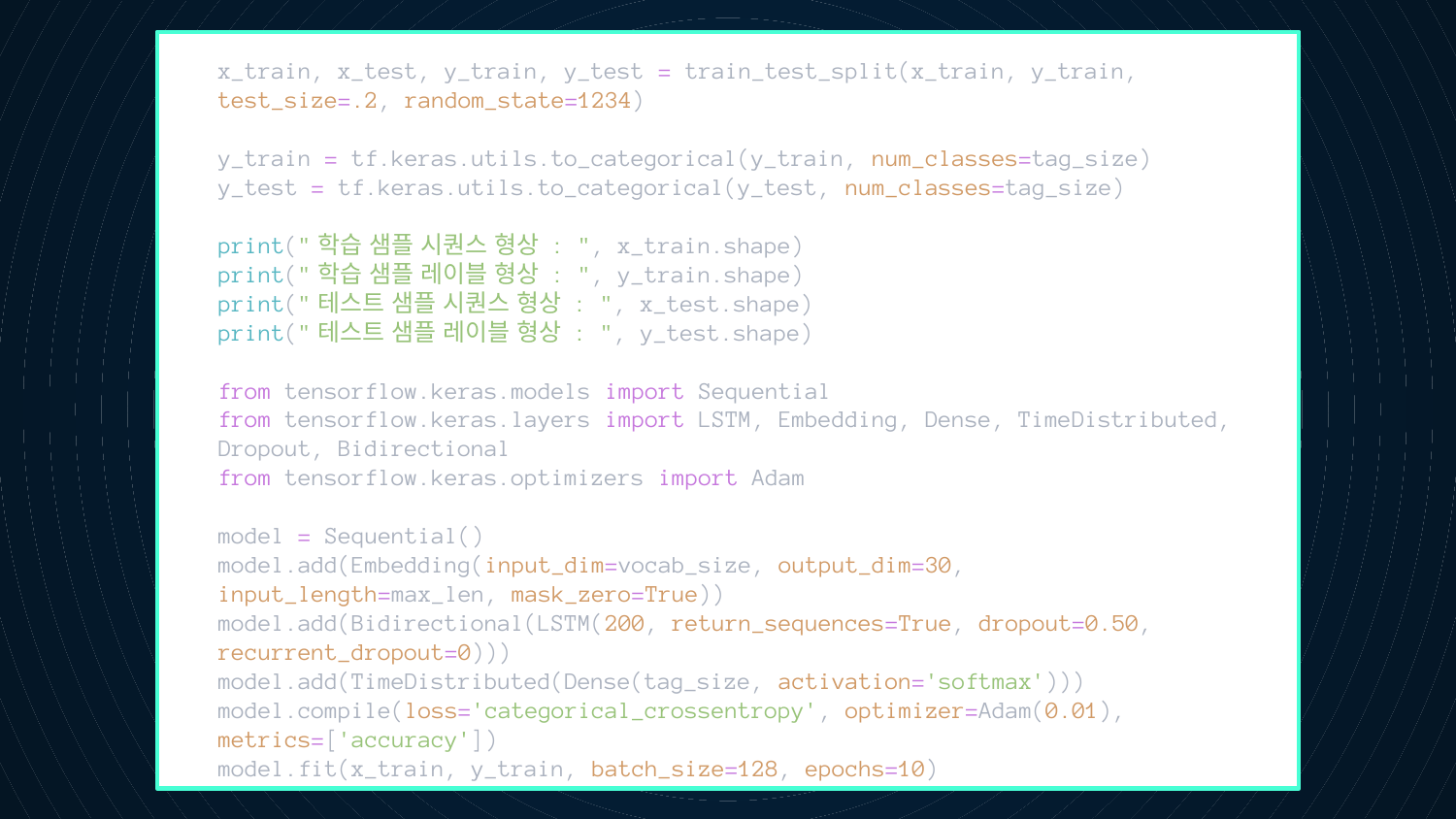

x_train, x_test, y_train, y_test = train_test_split(x_train, y_train, test_size=.2, random_state=1234)
y_train = tf.keras.utils.to_categorical(y_train, num_classes=tag_size)
y_test = tf.keras.utils.to_categorical(y_test, num_classes=tag_size)
print("학습 샘플 시퀀스 형상 : ", x_train.shape)
print("학습 샘플 레이블 형상 : ", y_train.shape)
print("테스트 샘플 시퀀스 형상 : ", x_test.shape)
print("테스트 샘플 레이블 형상 : ", y_test.shape)

from tensorflow.keras.models import Sequential
from tensorflow.keras.layers import LSTM, Embedding, Dense, TimeDistributed, Dropout, Bidirectional
from tensorflow.keras.optimizers import Adam
model = Sequential()
model.add(Embedding(input_dim=vocab_size, output_dim=30, input_length=max_len, mask_zero=True))
model.add(Bidirectional(LSTM(200, return_sequences=True, dropout=0.50, recurrent_dropout=0)))
model.add(TimeDistributed(Dense(tag_size, activation='softmax')))
model.compile(loss='categorical_crossentropy', optimizer=Adam(0.01), metrics=['accuracy'])
model.fit(x_train, y_train, batch_size=128, epochs=10)